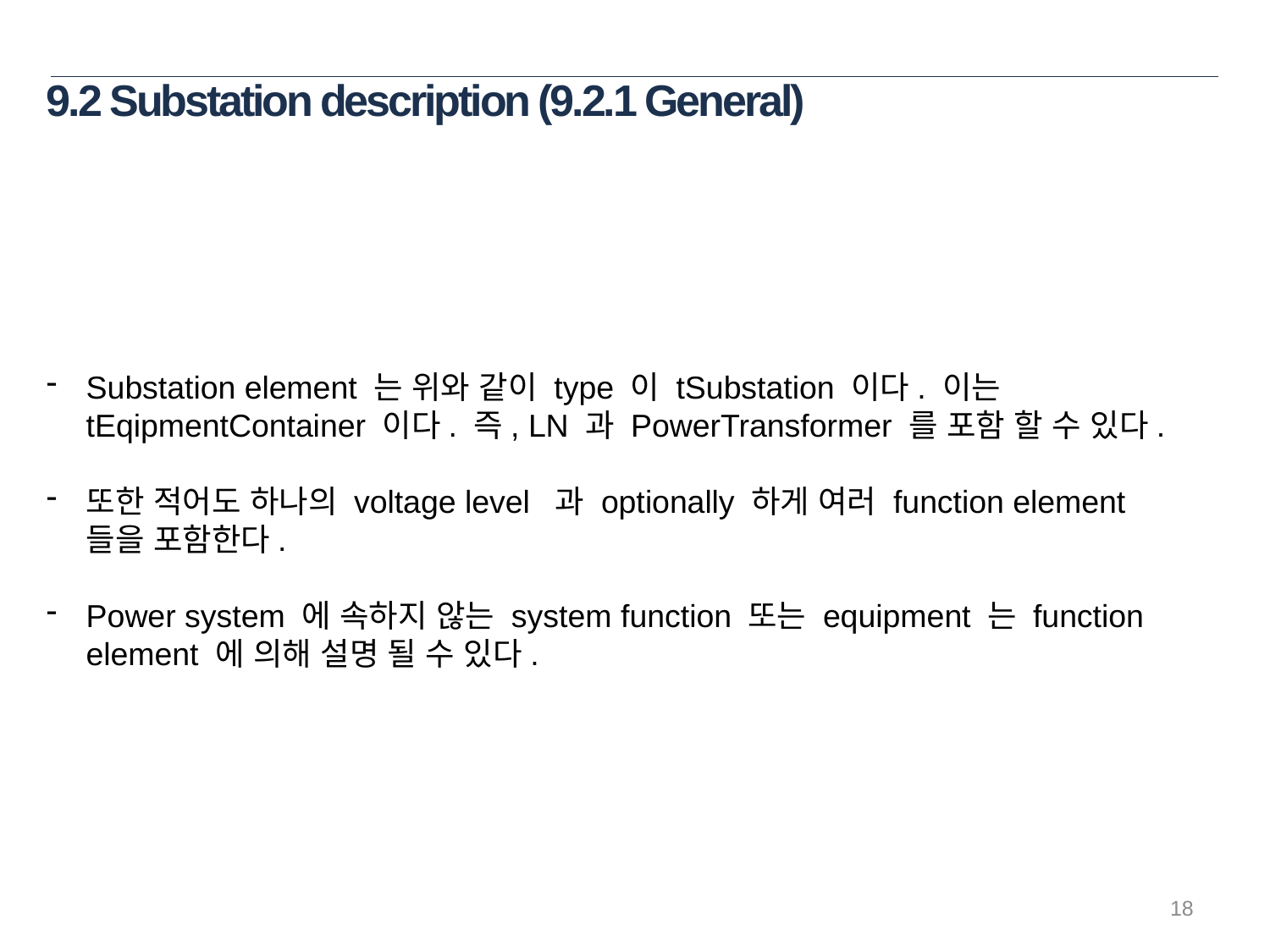

9.2 Substation description (9.2.1 General)
Substation element 는 위와 같이 type 이 tSubstation 이다. 이는 tEqipmentContainer 이다. 즉, LN 과 PowerTransformer 를 포함 할 수 있다.

또한 적어도 하나의 voltage level  과 optionally 하게 여러 function element 들을 포함한다.

Power system 에 속하지 않는 system function 또는 equipment 는 function element 에 의해 설명 될 수 있다.
18